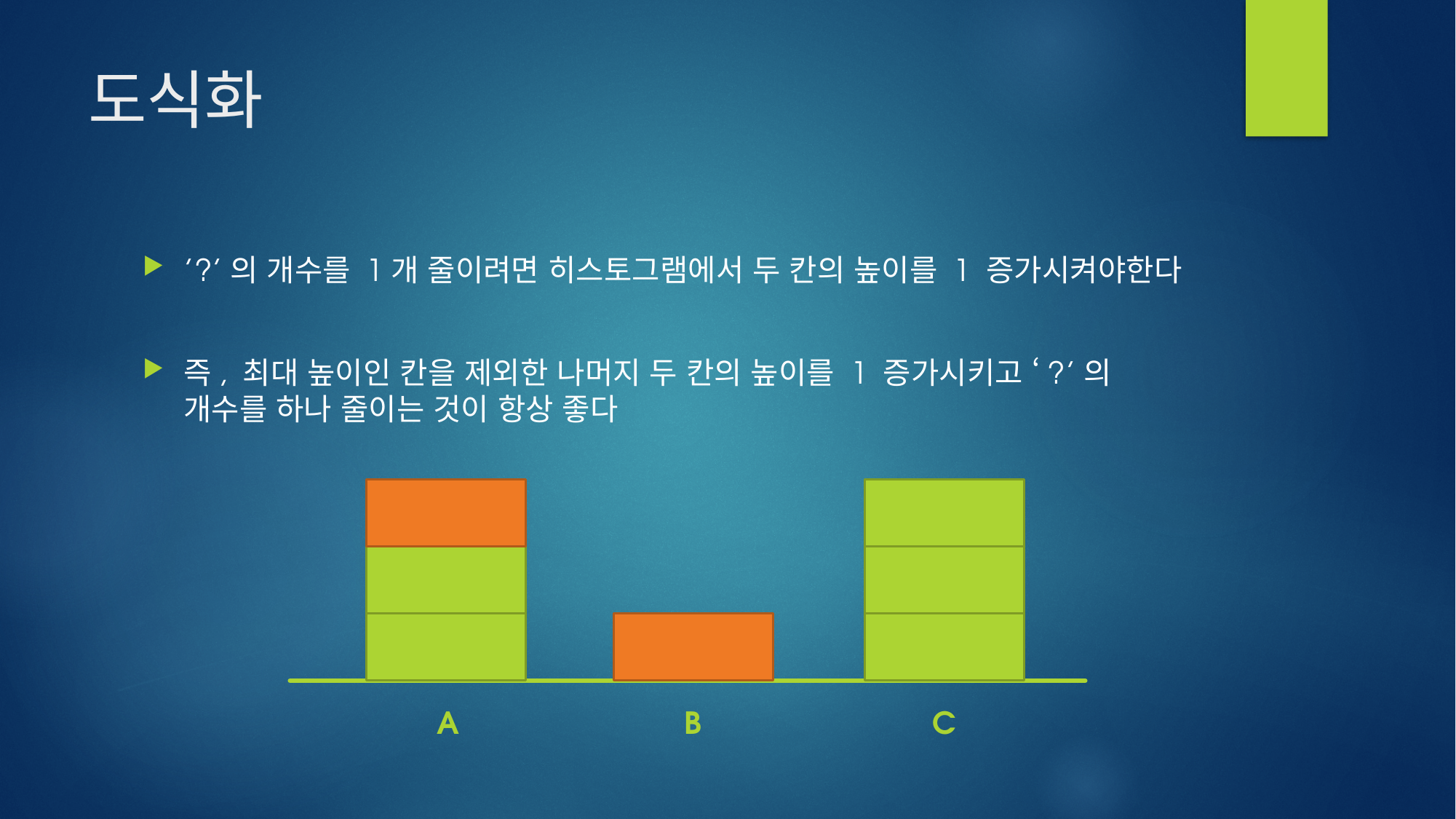

# 도식화
’?’의 개수를 1개 줄이려면 히스토그램에서 두 칸의 높이를 1 증가시켜야한다

즉, 최대 높이인 칸을 제외한 나머지 두 칸의 높이를 1 증가시키고 ‘?’의 개수를 하나 줄이는 것이 항상 좋다

A
B
C